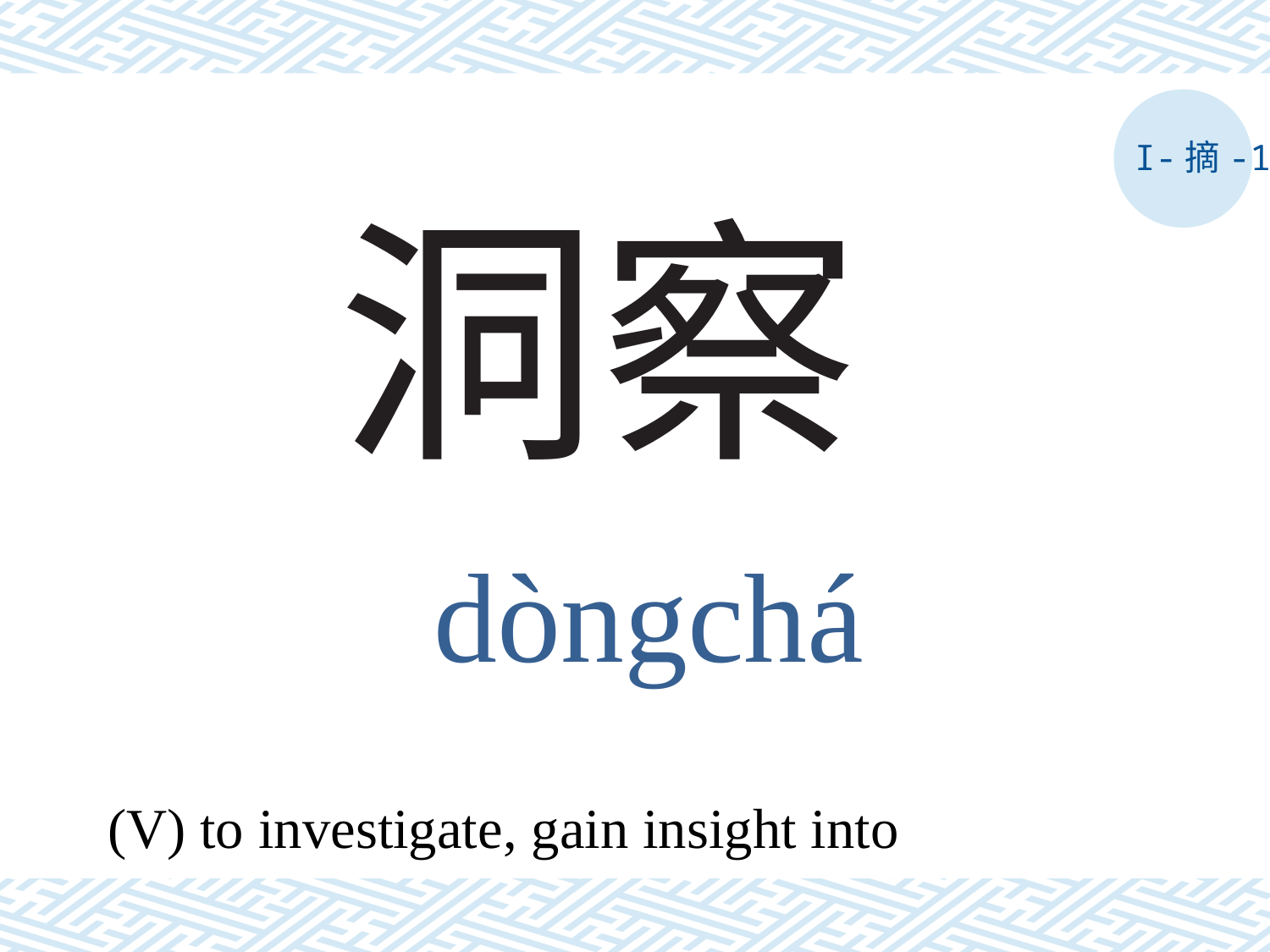

I-摘-1

# 洞察
dòngchá
(V) to investigate, gain insight into